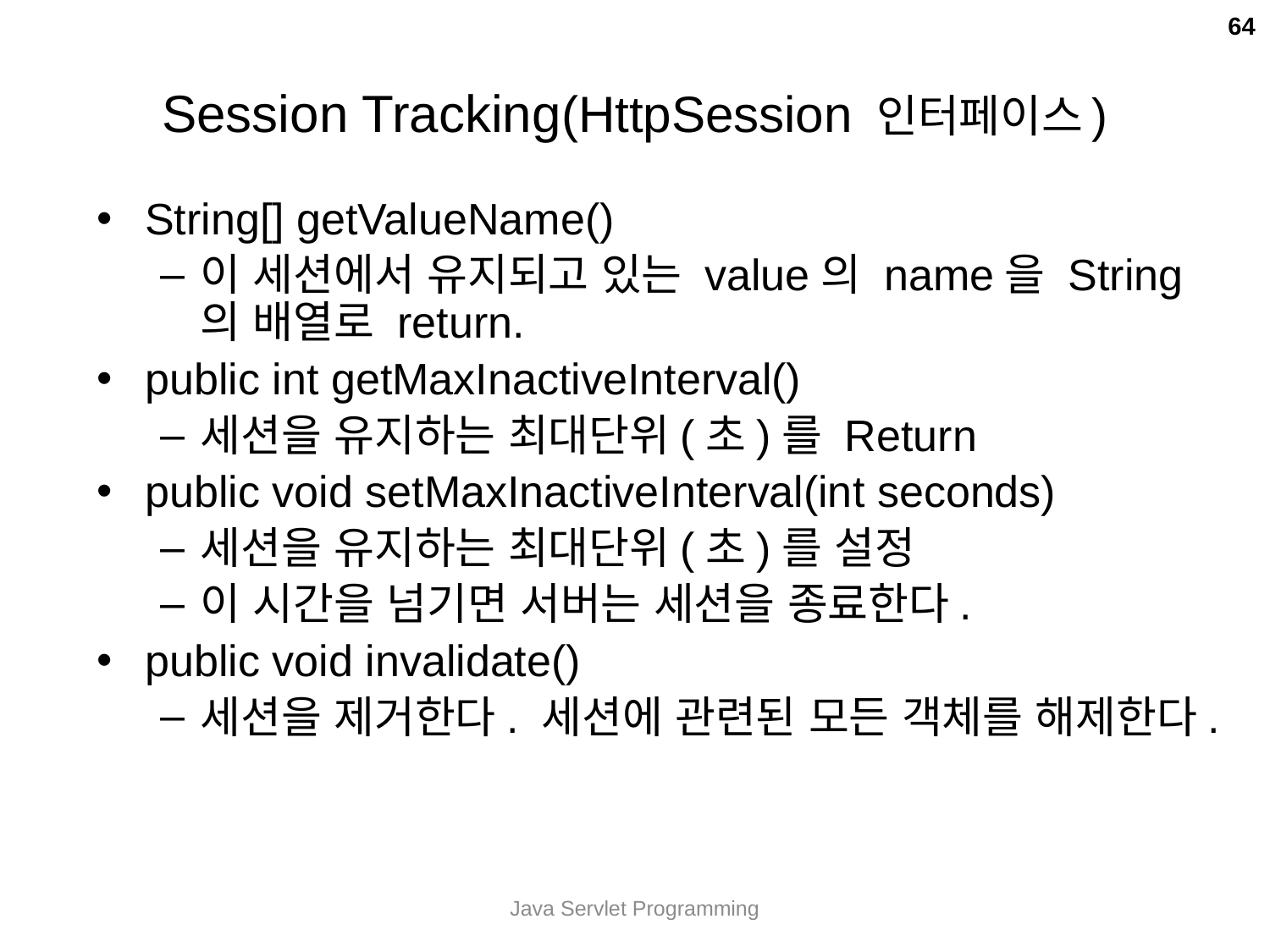

64
# Session Tracking(HttpSession 인터페이스)
String[] getValueName()
이 세션에서 유지되고 있는 value의 name을 String의 배열로 return.
public int getMaxInactiveInterval()
세션을 유지하는 최대단위(초)를 Return
public void setMaxInactiveInterval(int seconds)
세션을 유지하는 최대단위(초)를 설정
이 시간을 넘기면 서버는 세션을 종료한다.
public void invalidate()
세션을 제거한다. 세션에 관련된 모든 객체를 해제한다.
Java Servlet Programming